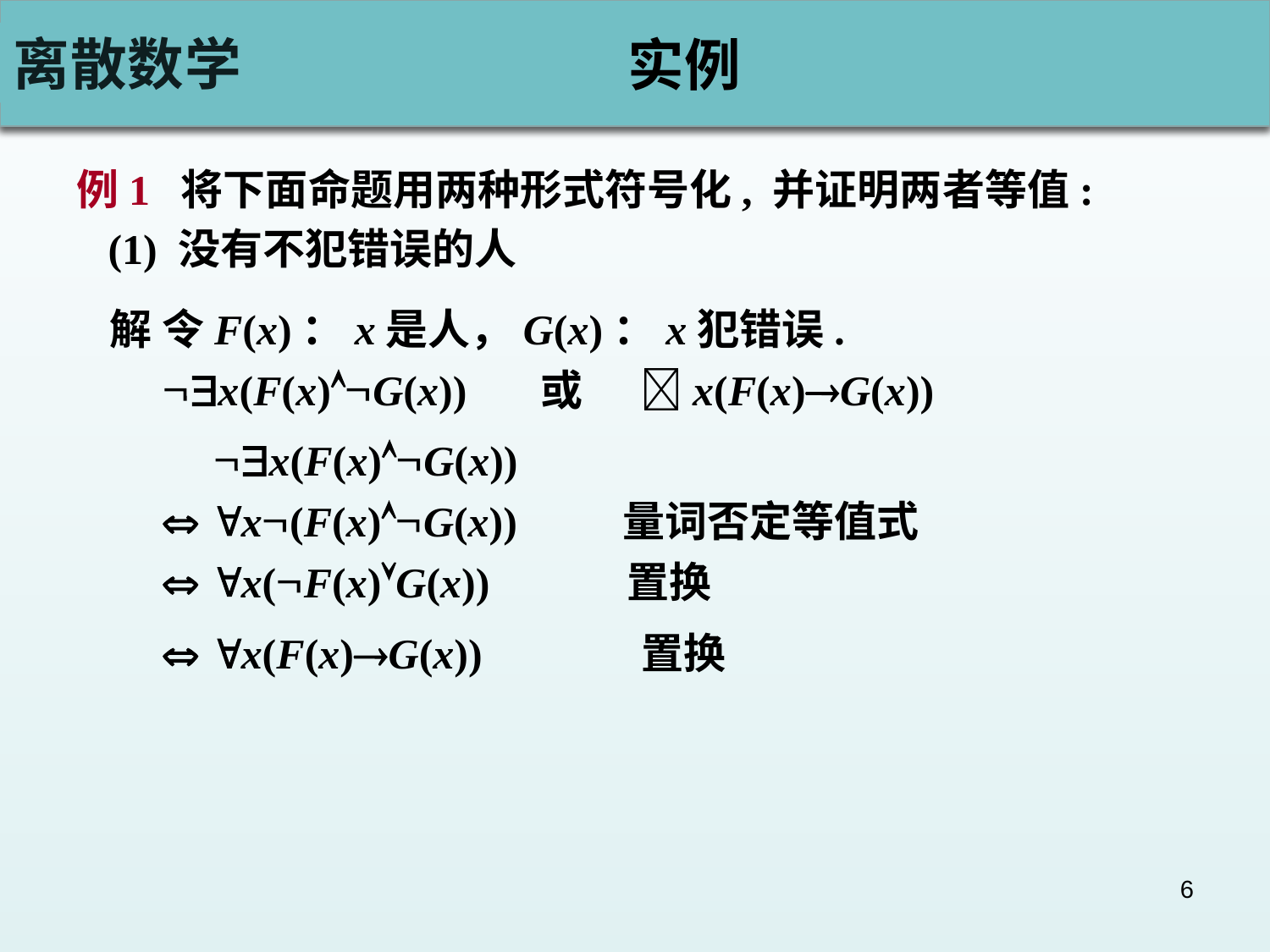

# 实例
例1  将下面命题用两种形式符号化, 并证明两者等值:
   (1) 没有不犯错误的人
解 令F(x)：x是人，G(x)：x犯错误.
     ¬∃x(F(x)∧¬G(x))      或      ∀x(F(x)→G(x))
           ¬∃x(F(x)∧¬G(x))
      ⇔ ∀x¬(F(x)∧¬G(x))         量词否定等值式
      ⇔ ∀x(¬F(x)∨G(x))            置换
      ⇔ ∀x(F(x)→G(x))              置换
6